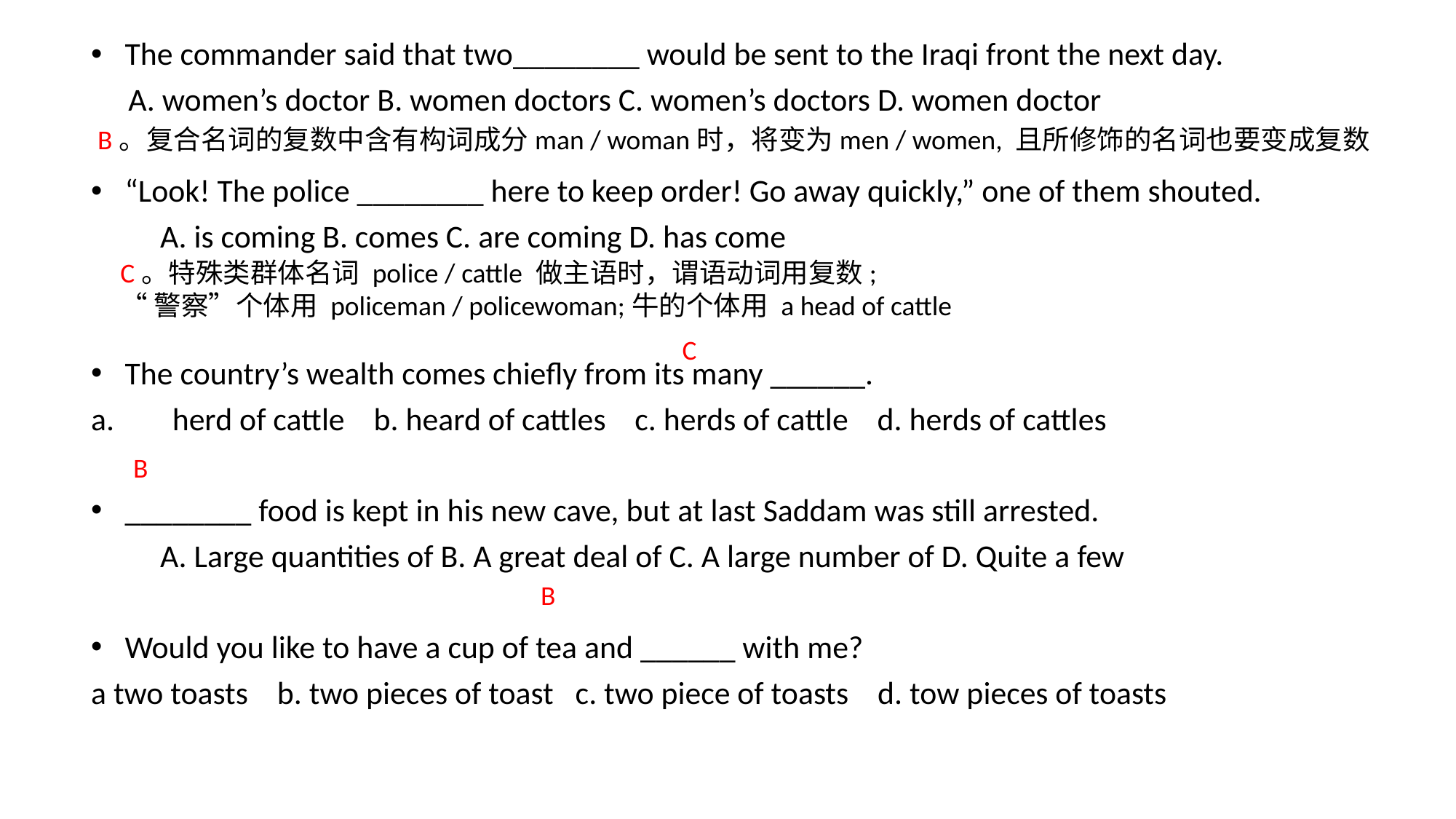

The commander said that two________ would be sent to the Iraqi front the next day.
　A. women’s doctor B. women doctors C. women’s doctors D. women doctor

“Look! The police ________ here to keep order! Go away quickly,” one of them shouted.
　　A. is coming B. comes C. are coming D. has come

The country’s wealth comes chiefly from its many ______.
a.        herd of cattle    b. heard of cattles    c. herds of cattle    d. herds of cattles

________ food is kept in his new cave, but at last Saddam was still arrested.
　　A. Large quantities of B. A great deal of C. A large number of D. Quite a few

Would you like to have a cup of tea and ______ with me?
a two toasts    b. two pieces of toast   c. two piece of toasts    d. tow pieces of toasts

  B。复合名词的复数中含有构词成分man / woman时，将变为men / women, 且所修饰的名词也要变成复数
C。特殊类群体名词 police / cattle 做主语时，谓语动词用复数;
“警察”个体用 policeman / policewoman;牛的个体用 a head of cattle
C
B
B